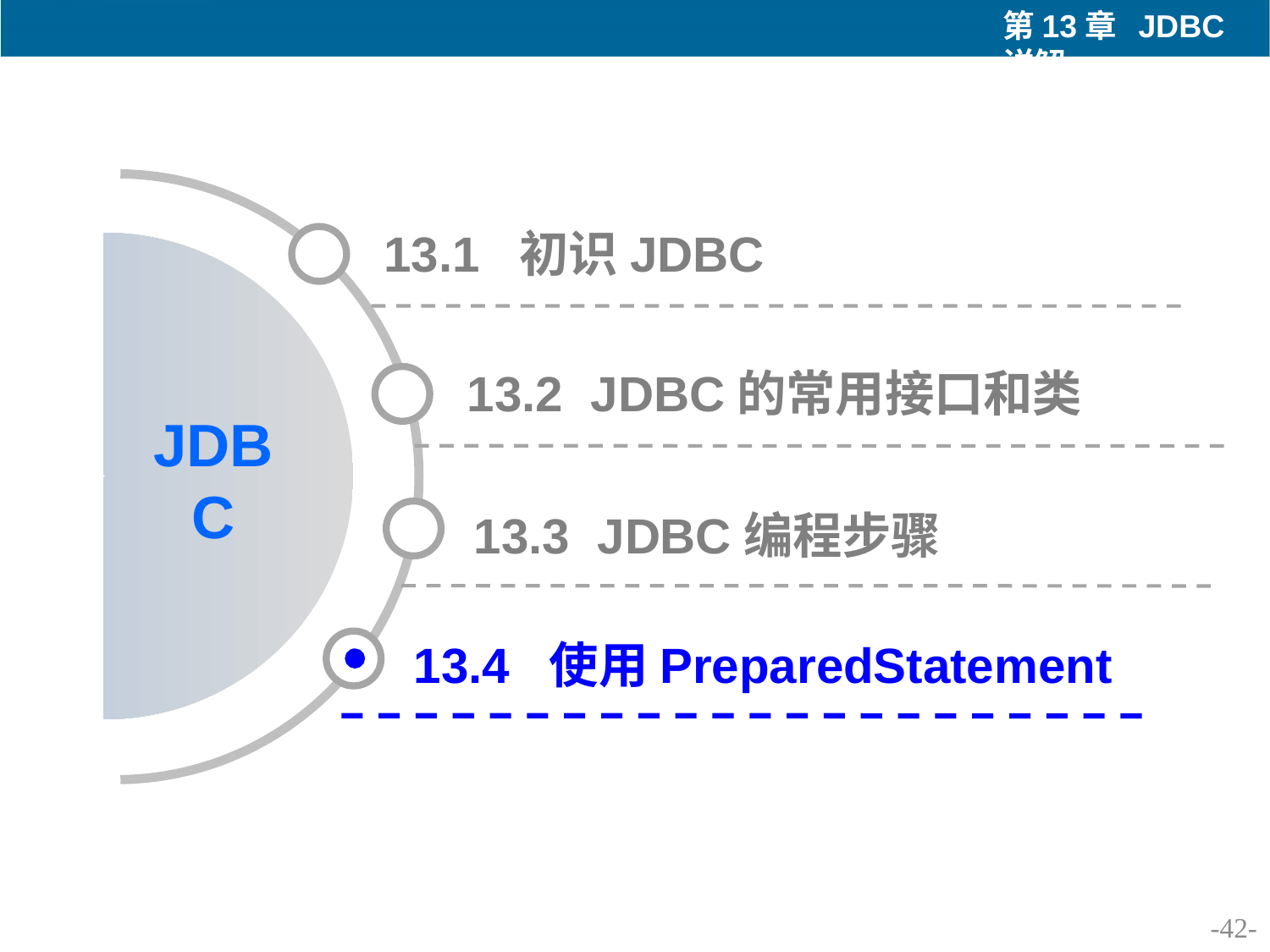

13.1  初识JDBC
13.2  JDBC的常用接口和类
13.3  JDBC编程步骤
13.4  使用PreparedStatement
-42-